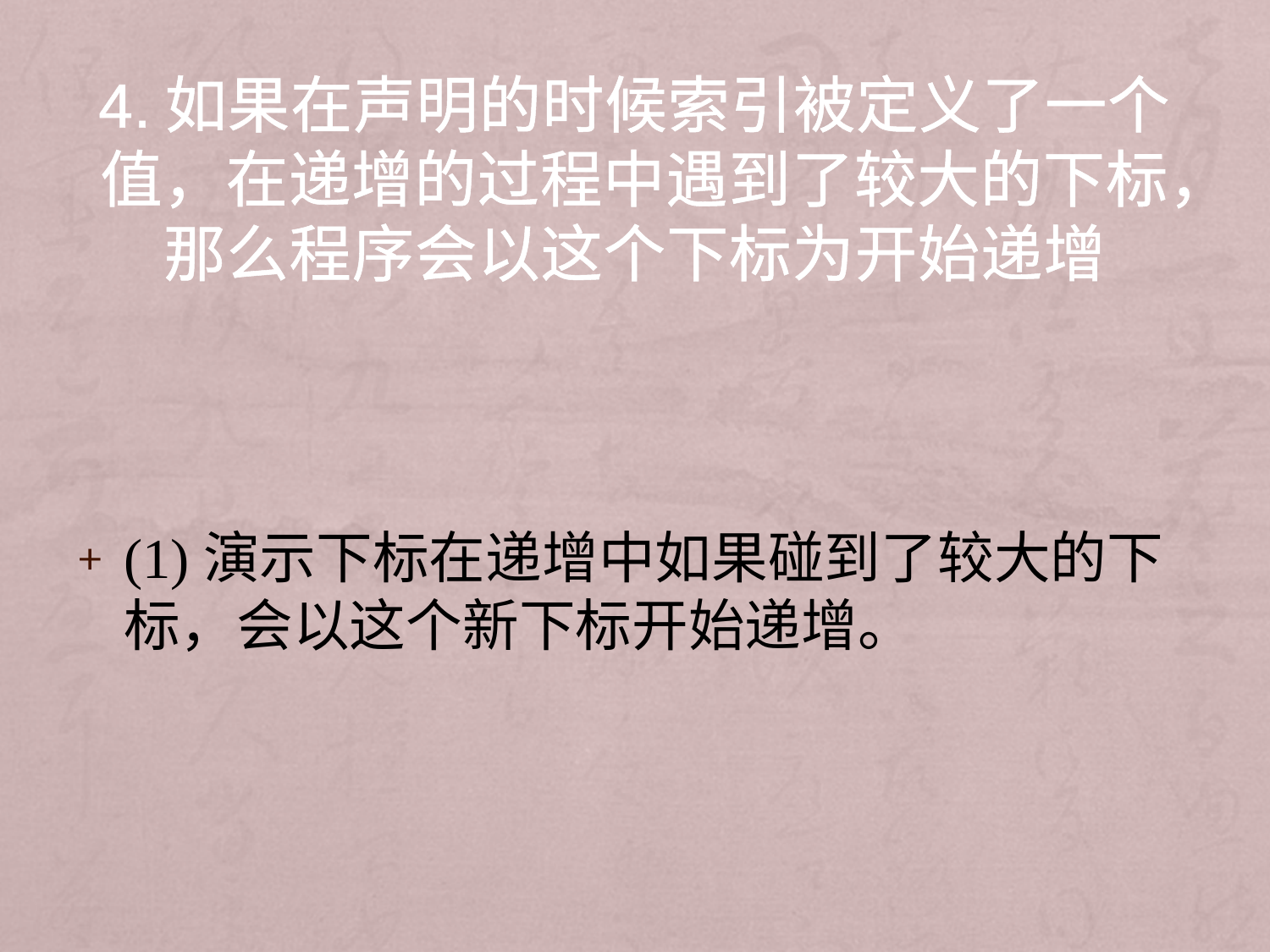

# 4.如果在声明的时候索引被定义了一个值，在递增的过程中遇到了较大的下标，那么程序会以这个下标为开始递增
(1)演示下标在递增中如果碰到了较大的下标，会以这个新下标开始递增。